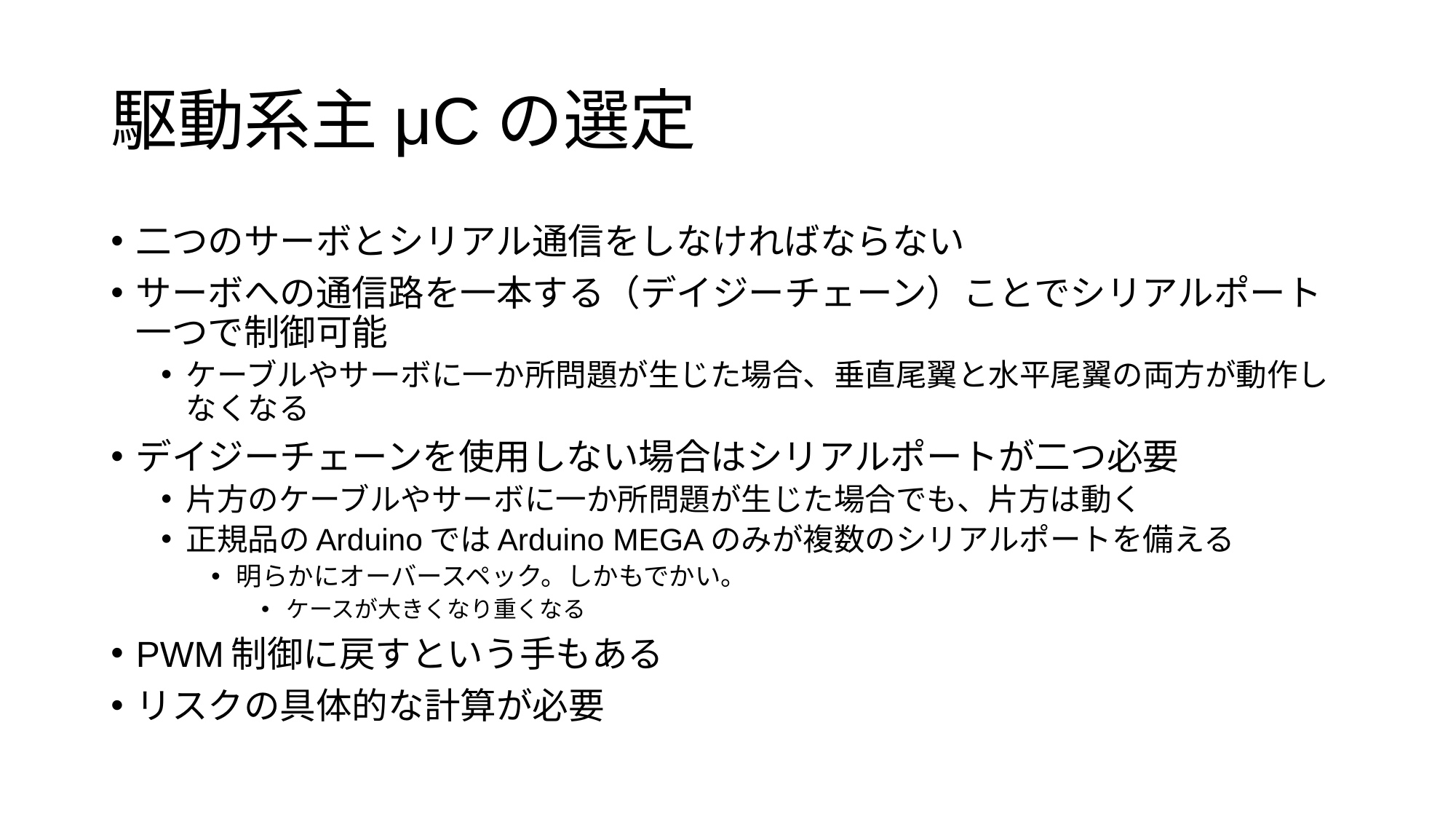

# 駆動系主μCの選定
二つのサーボとシリアル通信をしなければならない
サーボへの通信路を一本する（デイジーチェーン）ことでシリアルポート一つで制御可能
ケーブルやサーボに一か所問題が生じた場合、垂直尾翼と水平尾翼の両方が動作しなくなる
デイジーチェーンを使用しない場合はシリアルポートが二つ必要
片方のケーブルやサーボに一か所問題が生じた場合でも、片方は動く
正規品のArduinoではArduino MEGAのみが複数のシリアルポートを備える
明らかにオーバースペック。しかもでかい。
ケースが大きくなり重くなる
PWM制御に戻すという手もある
リスクの具体的な計算が必要